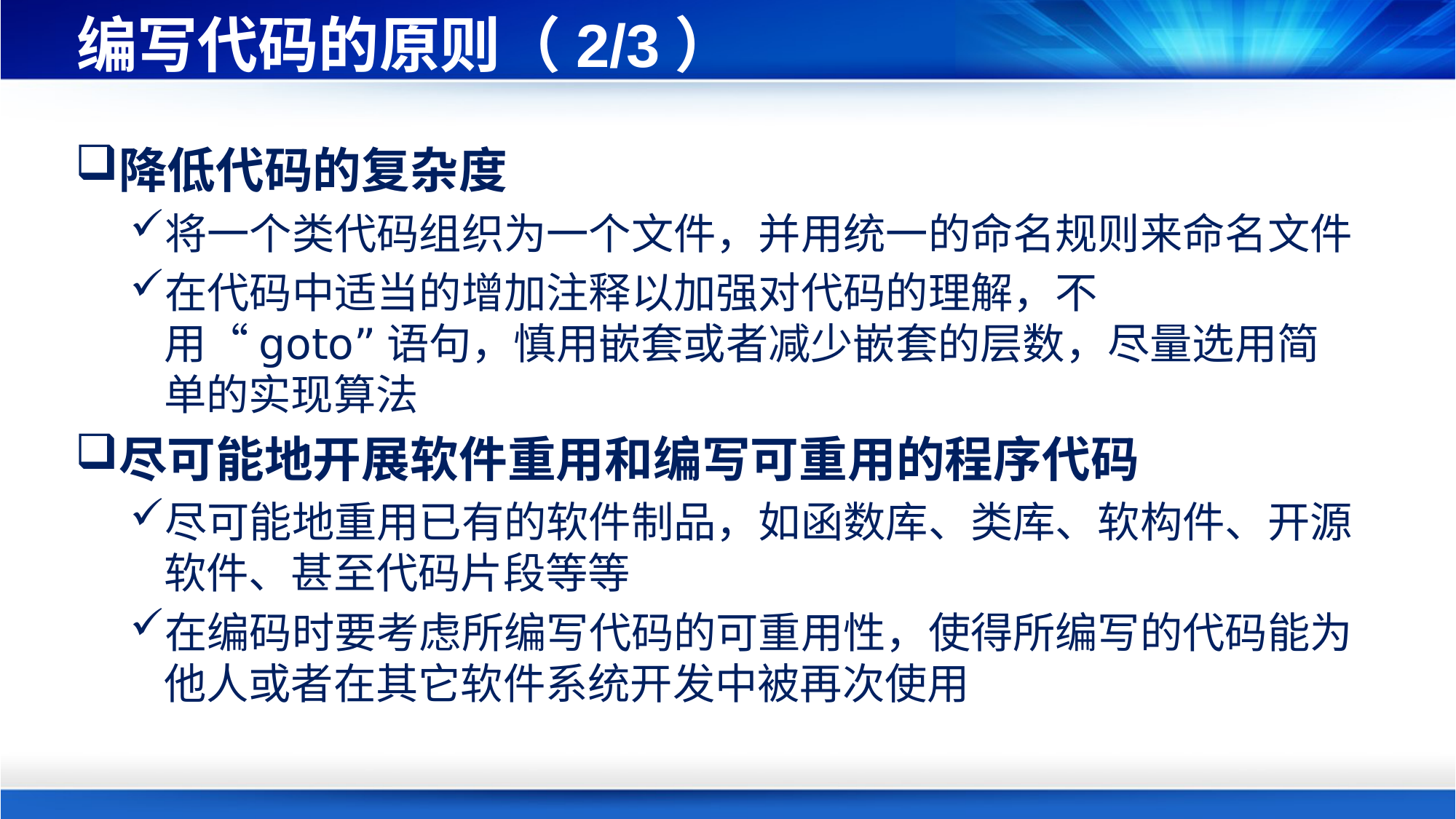

# 编写代码的原则（2/3）
降低代码的复杂度
将一个类代码组织为一个文件，并用统一的命名规则来命名文件
在代码中适当的增加注释以加强对代码的理解，不用“goto”语句，慎用嵌套或者减少嵌套的层数，尽量选用简单的实现算法
尽可能地开展软件重用和编写可重用的程序代码
尽可能地重用已有的软件制品，如函数库、类库、软构件、开源软件、甚至代码片段等等
在编码时要考虑所编写代码的可重用性，使得所编写的代码能为他人或者在其它软件系统开发中被再次使用